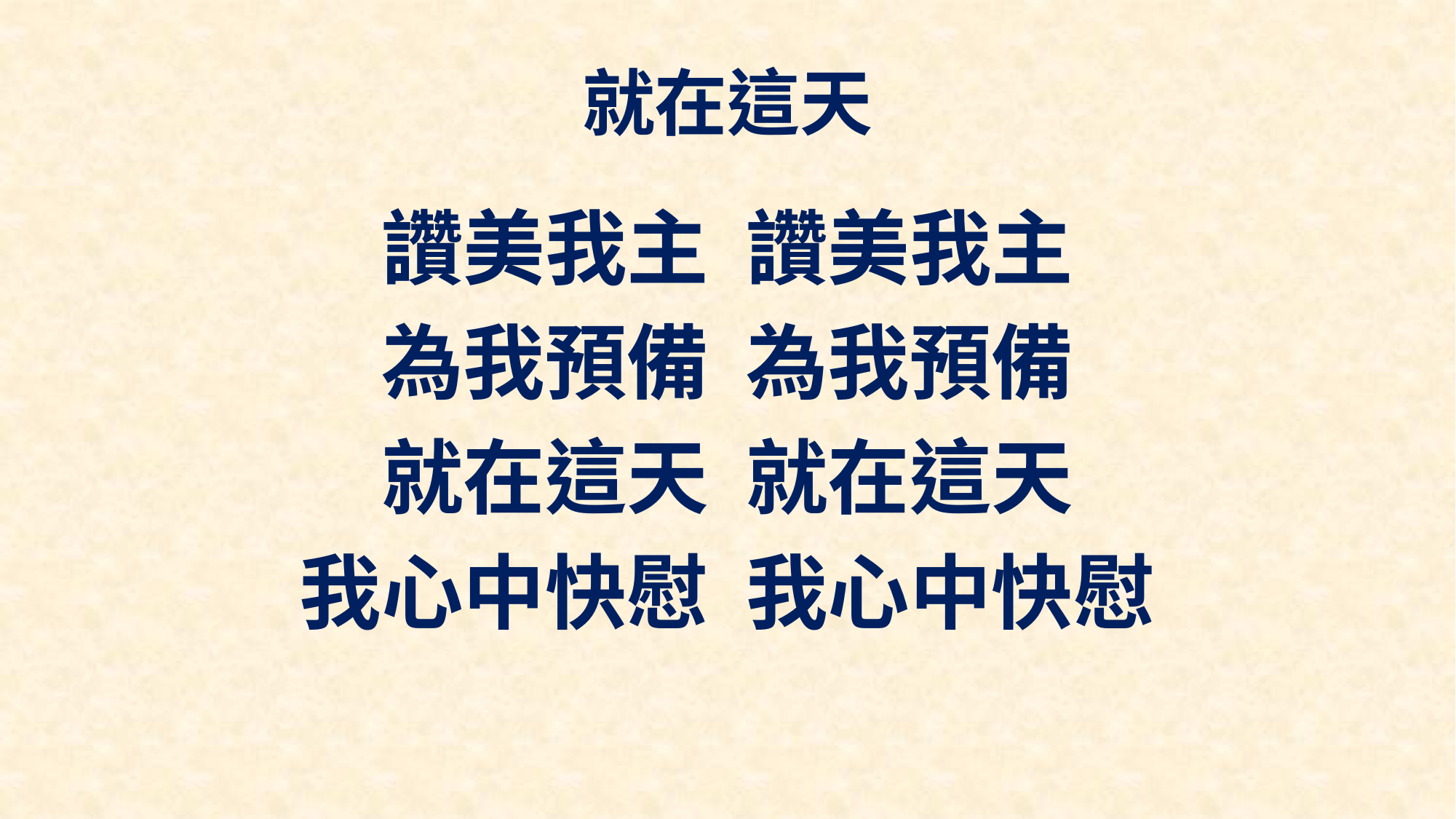

# 就在這天
讚美我主  讚美我主
為我預備  為我預備
就在這天  就在這天
我心中快慰  我心中快慰